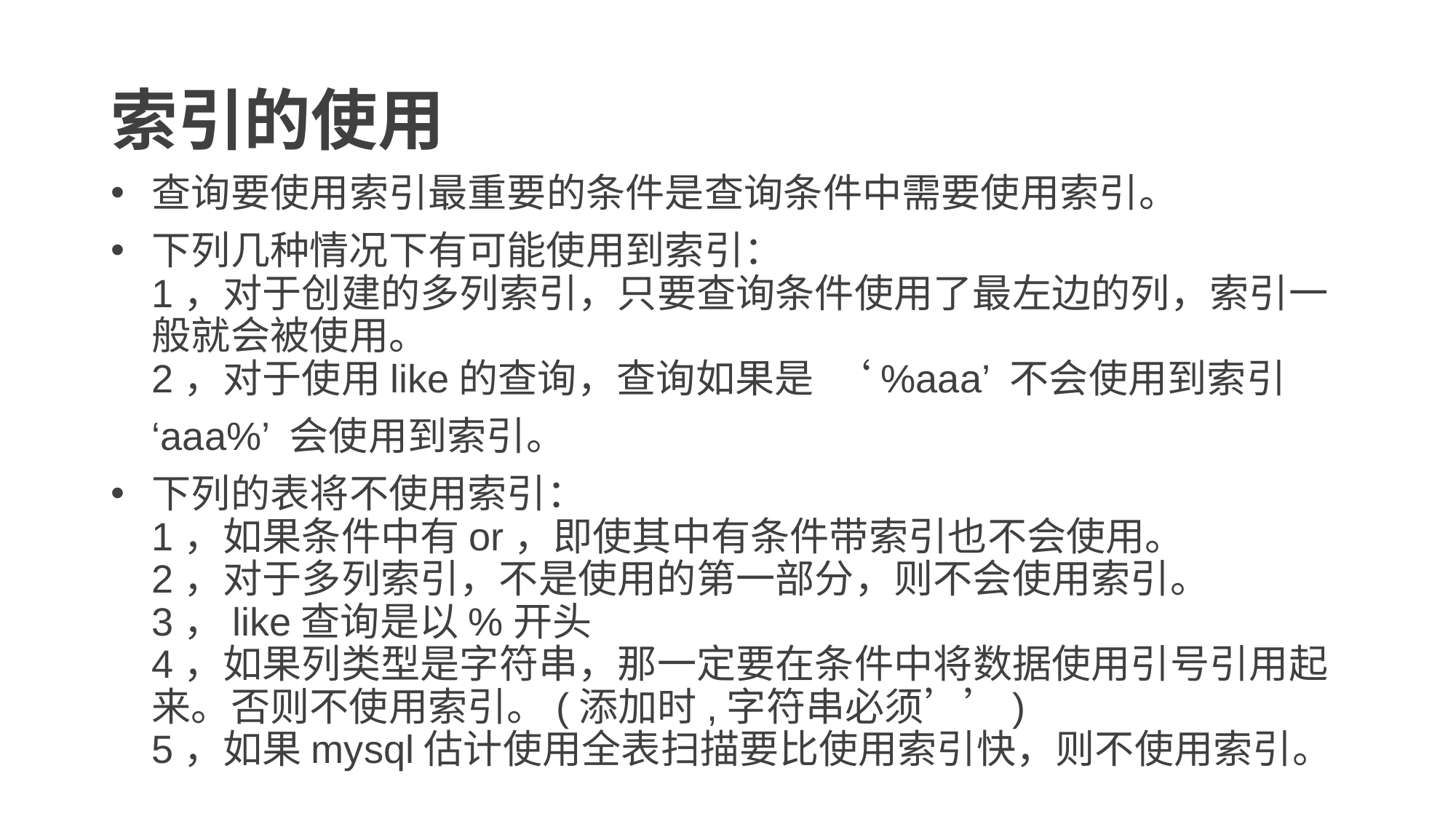

# 索引的使用
查询要使用索引最重要的条件是查询条件中需要使用索引。
下列几种情况下有可能使用到索引：
1，对于创建的多列索引，只要查询条件使用了最左边的列，索引一般就会被使用。
2，对于使用like的查询，查询如果是  ‘%aaa’ 不会使用到索引
	‘aaa%’ 会使用到索引。
下列的表将不使用索引：
1，如果条件中有or，即使其中有条件带索引也不会使用。
2，对于多列索引，不是使用的第一部分，则不会使用索引。
3，like查询是以%开头
4，如果列类型是字符串，那一定要在条件中将数据使用引号引用起来。否则不使用索引。(添加时,字符串必须’’)
5，如果mysql估计使用全表扫描要比使用索引快，则不使用索引。